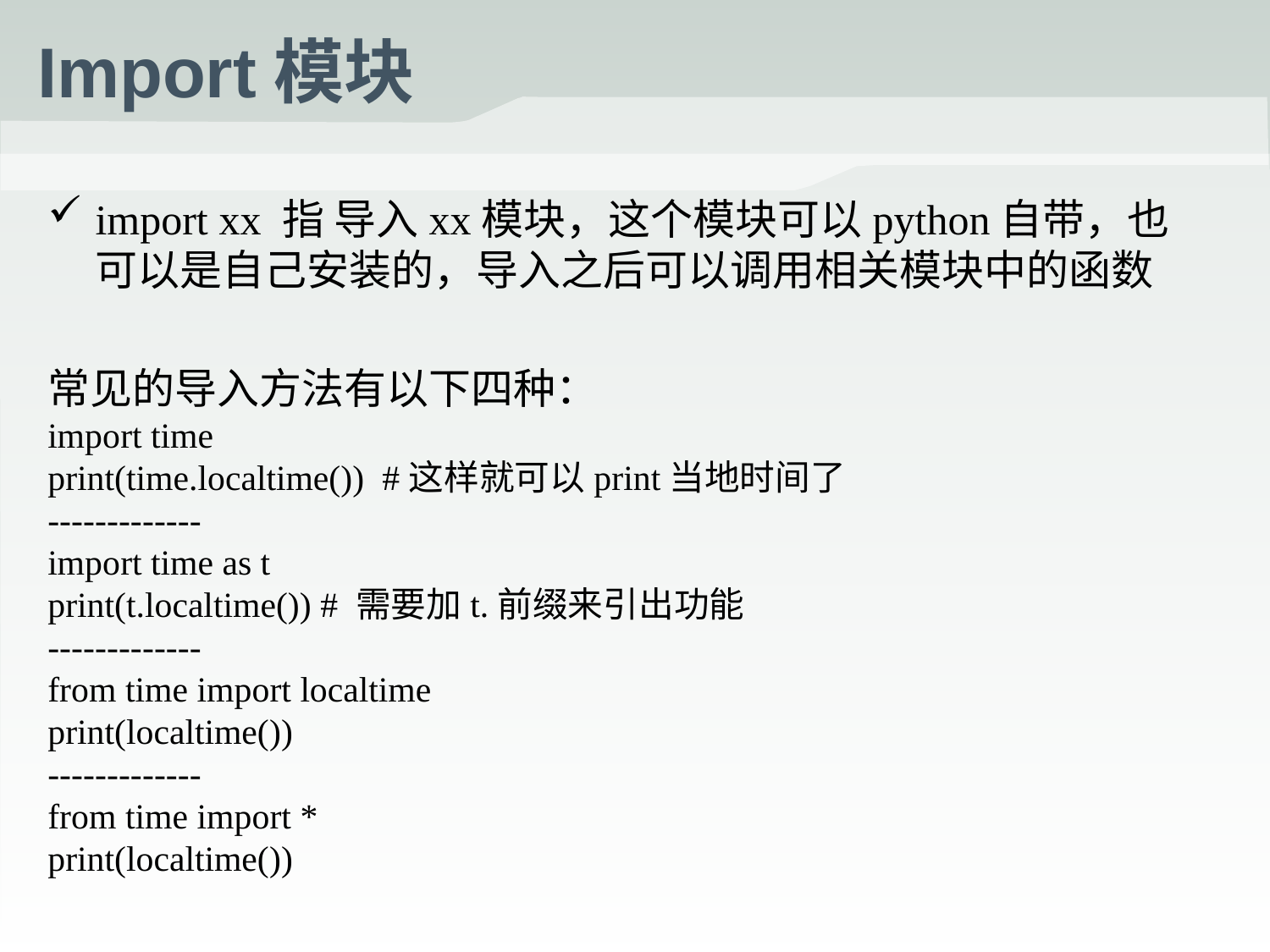

# Import模块
import xx 指 导入xx模块，这个模块可以python自带，也可以是自己安装的，导入之后可以调用相关模块中的函数

常见的导入方法有以下四种：
import time
print(time.localtime())  #这样就可以print当地时间了
-------------
import time as t
print(t.localtime()) # 需要加t.前缀来引出功能
-------------
from time import localtime
print(localtime())
-------------
from time import *
print(localtime())